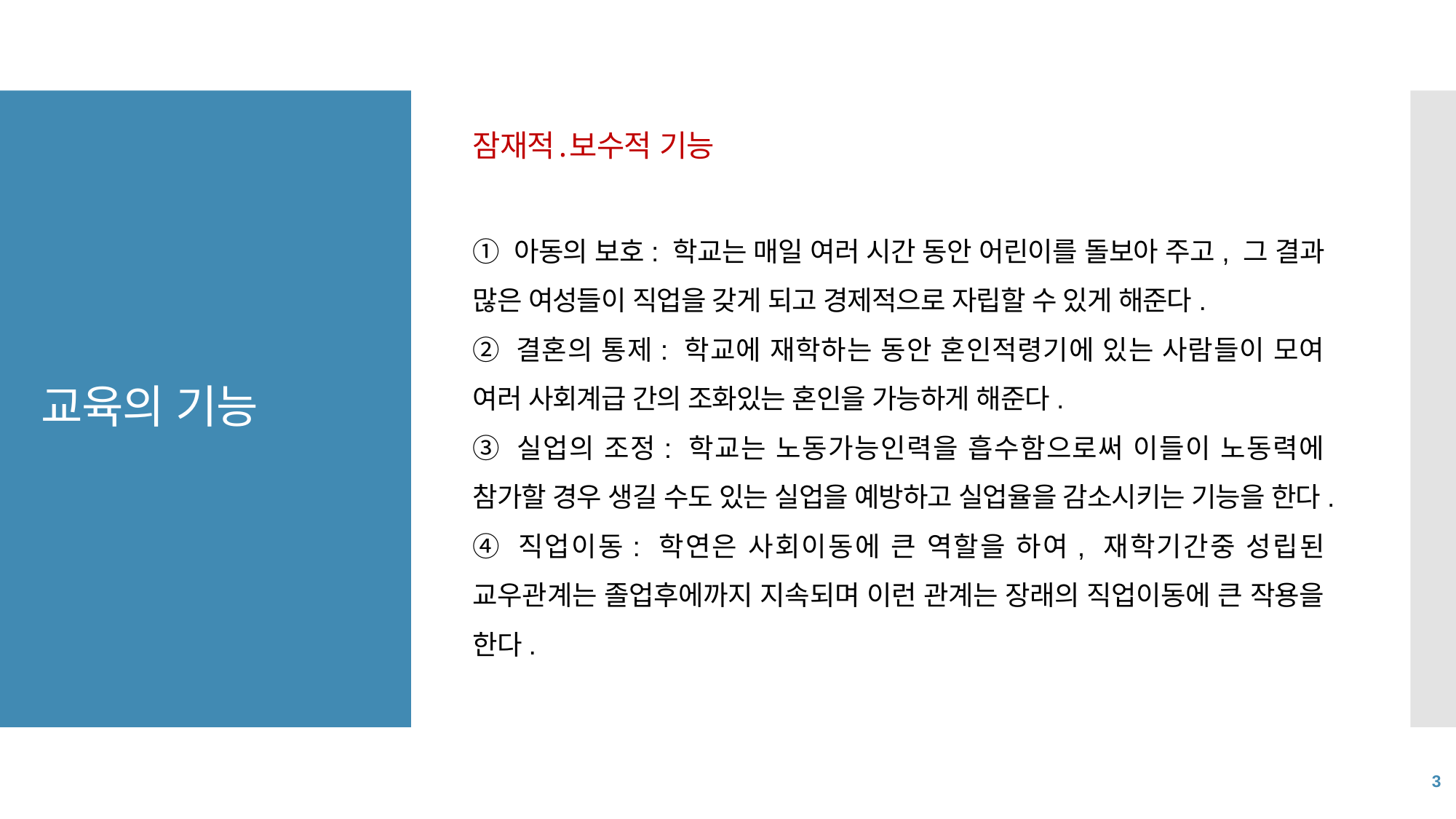

잠재적․보수적 기능

① 아동의 보호: 학교는 매일 여러 시간 동안 어린이를 돌보아 주고, 그 결과 많은 여성들이 직업을 갖게 되고 경제적으로 자립할 수 있게 해준다.
② 결혼의 통제: 학교에 재학하는 동안 혼인적령기에 있는 사람들이 모여 여러 사회계급 간의 조화있는 혼인을 가능하게 해준다.
③ 실업의 조정: 학교는 노동가능인력을 흡수함으로써 이들이 노동력에 참가할 경우 생길 수도 있는 실업을 예방하고 실업율을 감소시키는 기능을 한다.
④ 직업이동: 학연은 사회이동에 큰 역할을 하여, 재학기간중 성립된 교우관계는 졸업후에까지 지속되며 이런 관계는 장래의 직업이동에 큰 작용을 한다.

# 교육의 기능
3